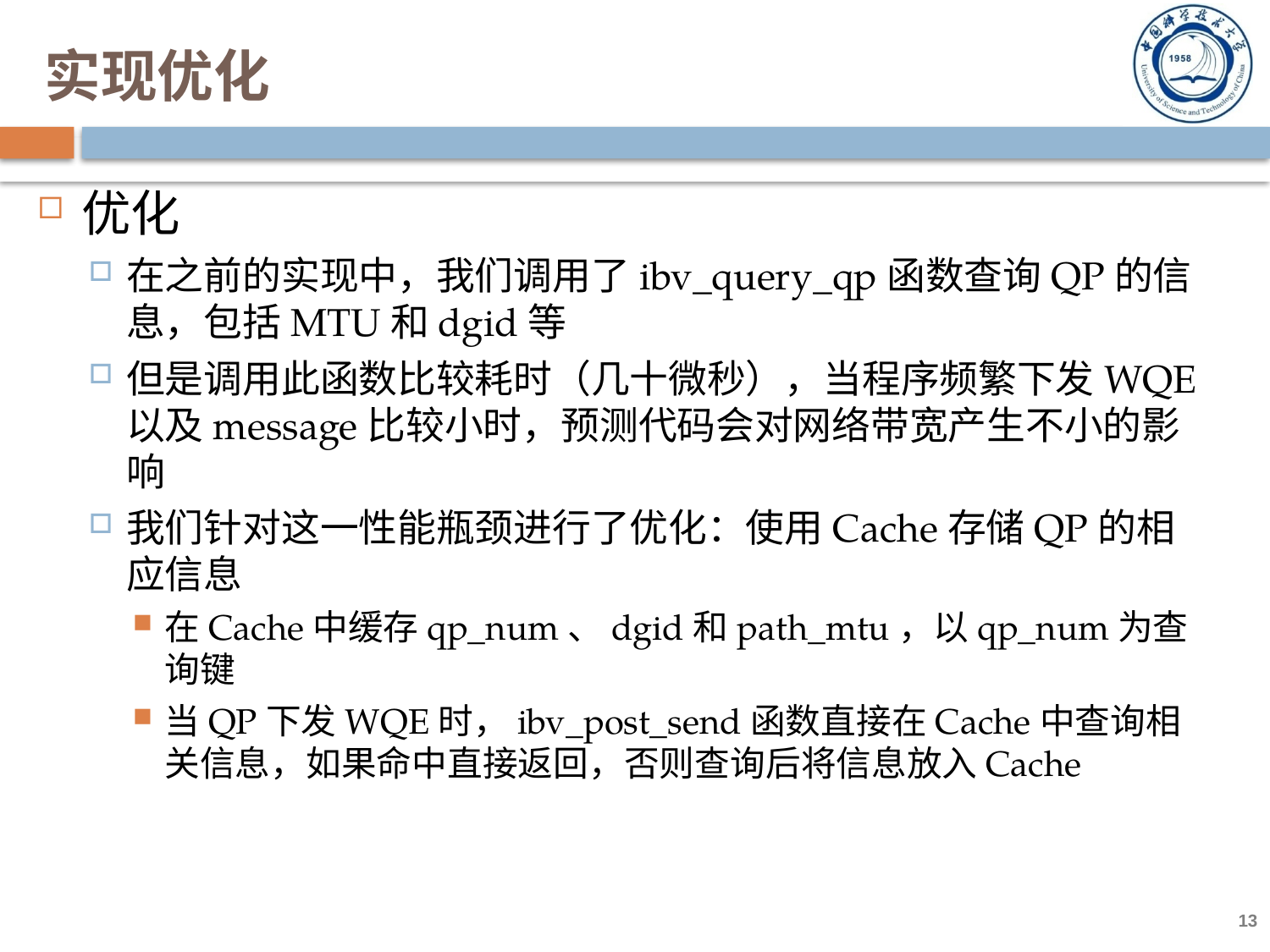

# 实现优化
优化
在之前的实现中，我们调用了ibv_query_qp函数查询QP的信息，包括MTU和dgid等
但是调用此函数比较耗时（几十微秒），当程序频繁下发WQE以及message比较小时，预测代码会对网络带宽产生不小的影响
我们针对这一性能瓶颈进行了优化：使用Cache存储QP的相应信息
在Cache中缓存qp_num、dgid和path_mtu，以qp_num为查询键
当QP下发WQE时，ibv_post_send函数直接在Cache中查询相关信息，如果命中直接返回，否则查询后将信息放入Cache

13